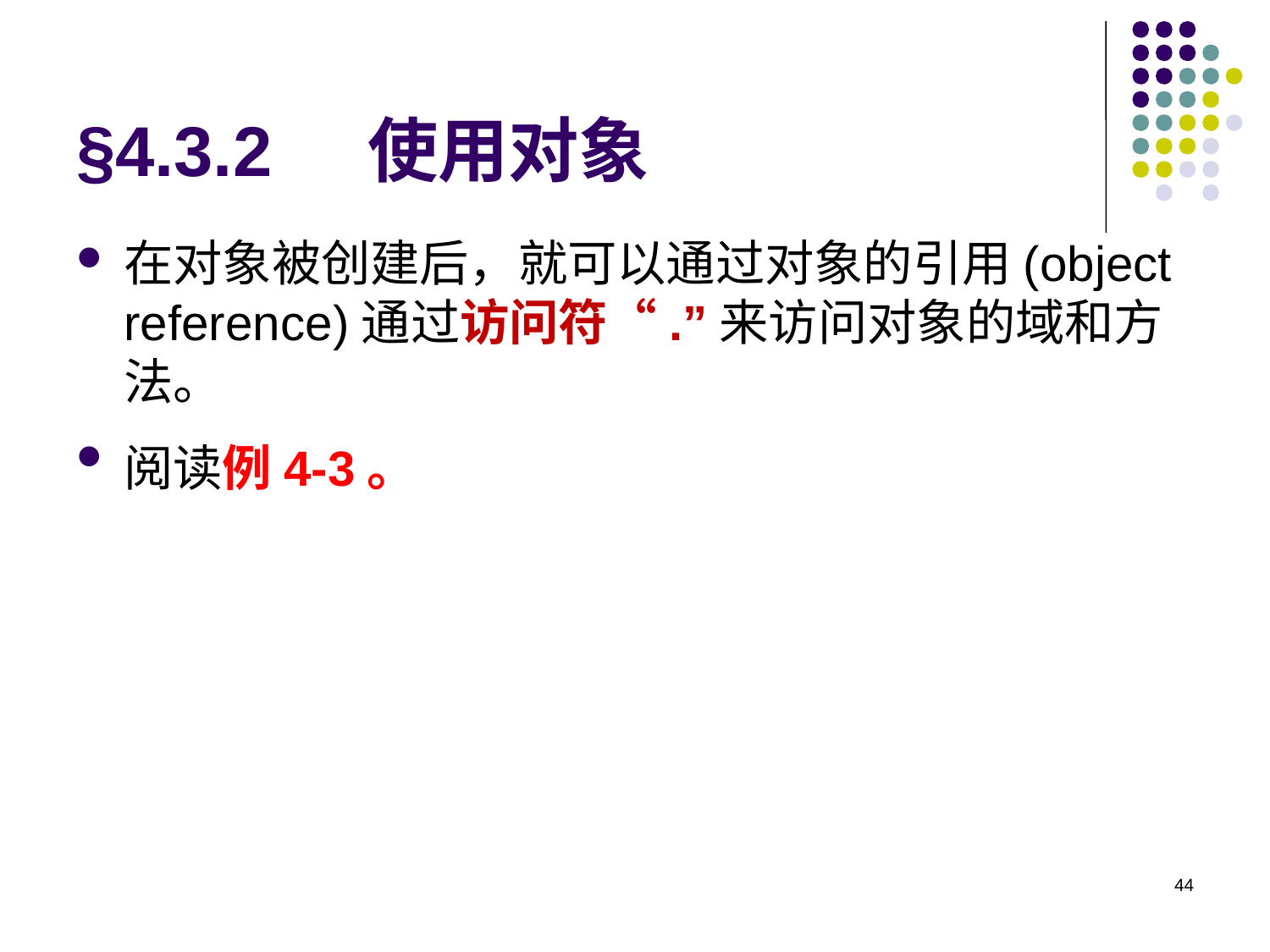

# §4.3.2    使用对象
在对象被创建后，就可以通过对象的引用(object reference)通过访问符“.”来访问对象的域和方法。
阅读例4-3。

44